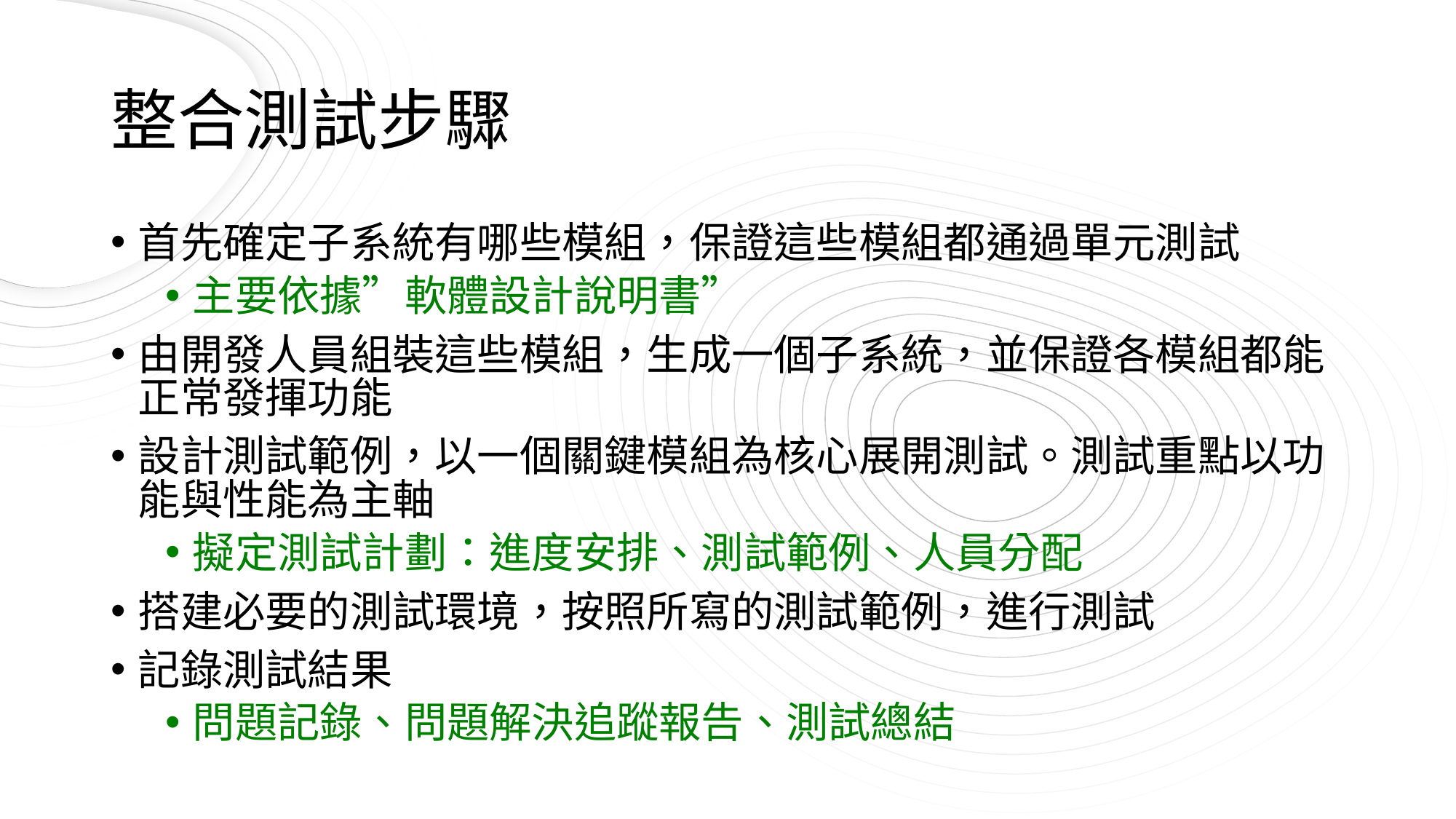

# 整合測試步驟
首先確定子系統有哪些模組，保證這些模組都通過單元測試
主要依據”軟體設計說明書”
由開發人員組裝這些模組，生成一個子系統，並保證各模組都能正常發揮功能
設計測試範例，以一個關鍵模組為核心展開測試。測試重點以功能與性能為主軸
擬定測試計劃：進度安排、測試範例、人員分配
搭建必要的測試環境，按照所寫的測試範例，進行測試
記錄測試結果
問題記錄、問題解決追蹤報告、測試總結